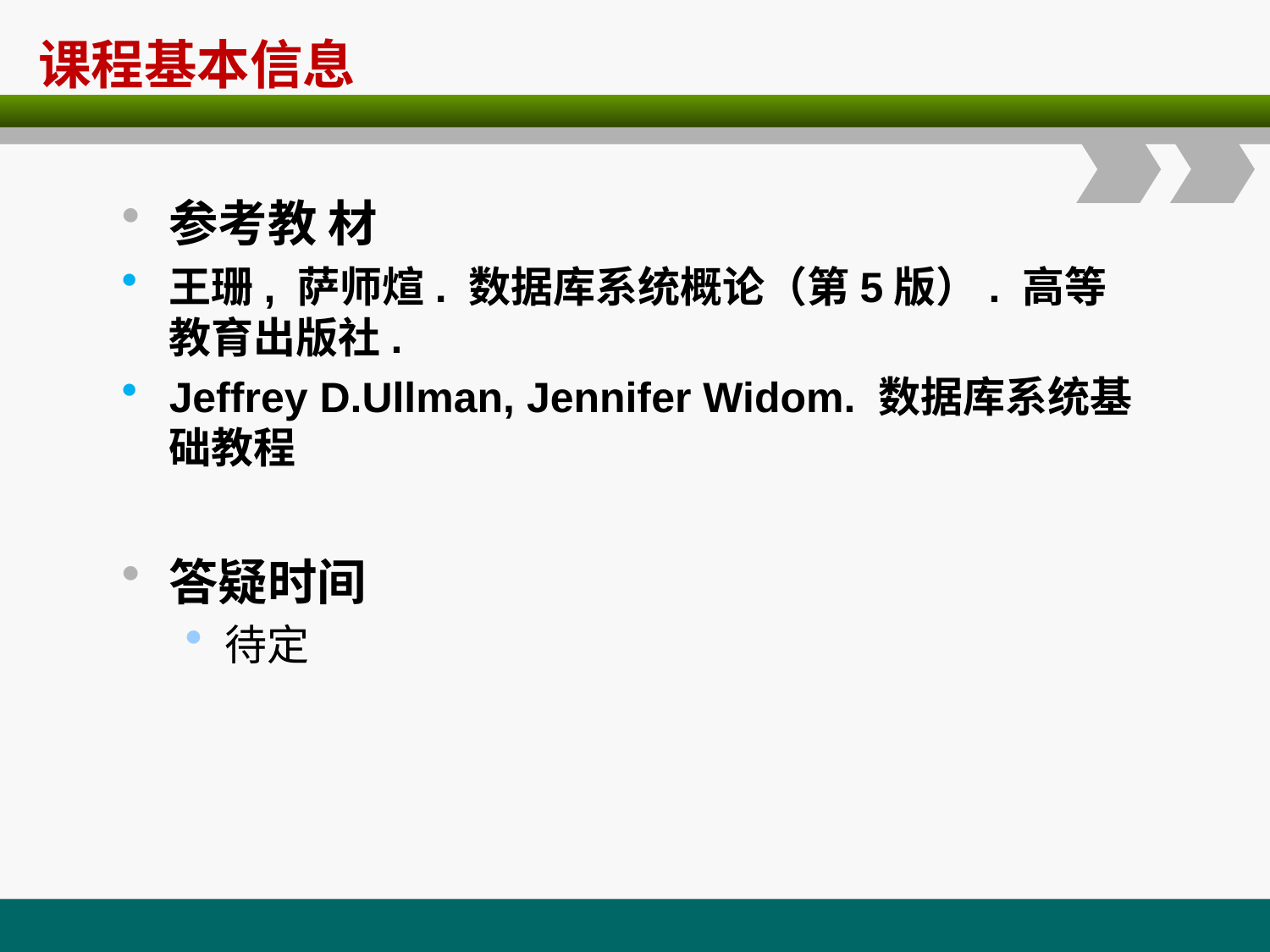

# 课程基本信息
参考教 材
王珊, 萨师煊. 数据库系统概论（第5版）. 高等教育出版社.
Jeffrey D.Ullman, Jennifer Widom. 数据库系统基础教程

答疑时间
待定